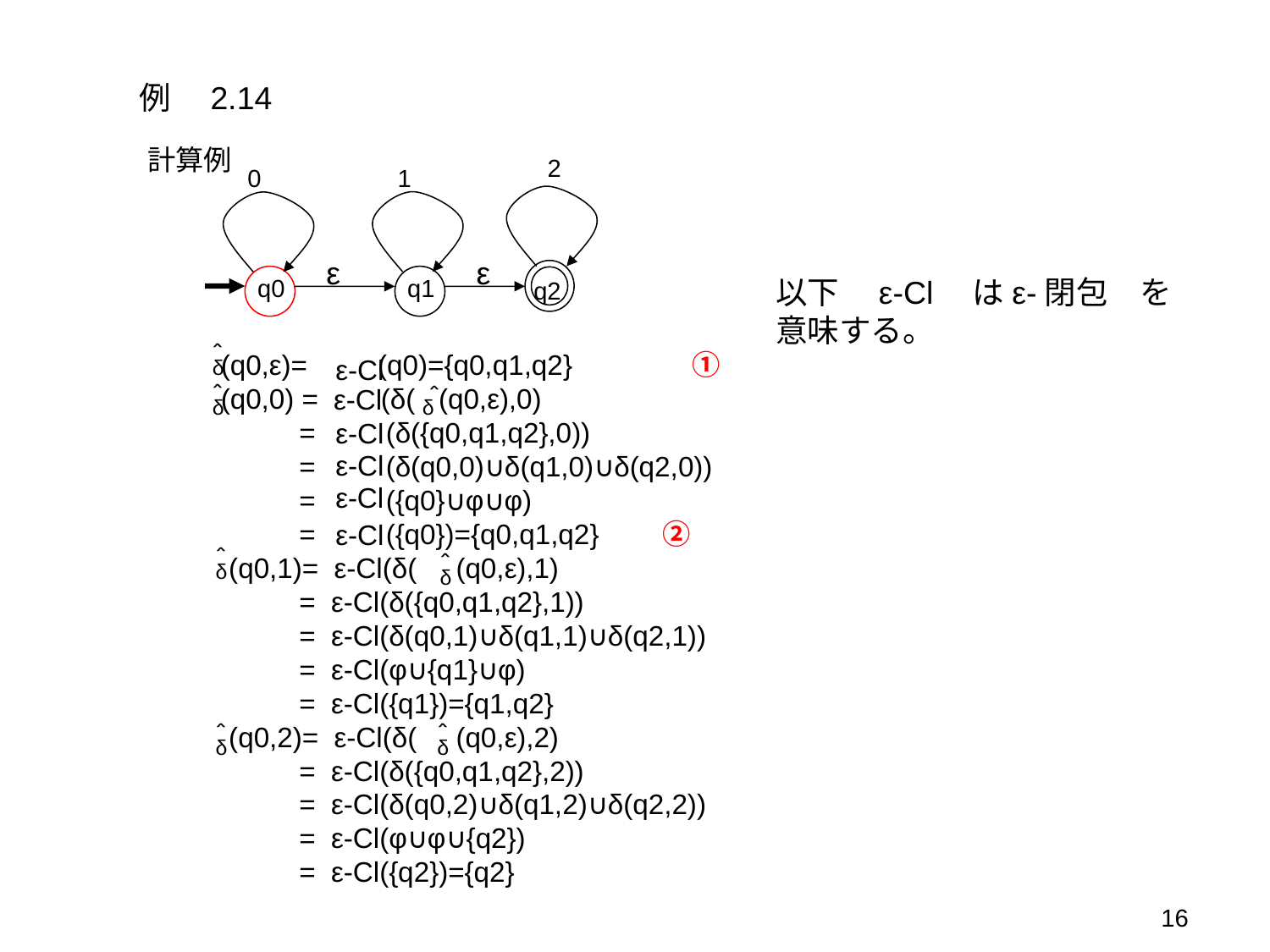

例　2.14
計算例
2
0
1

ε
ε

q2

q0

q1
以下　ε-Cl　はε-閉包　を
意味する。

＾
δ
(q0,ε)=         (q0)={q0,q1,q2}　　　　①
(q0,0) =        (δ(   (q0,ε),0)
          =         (δ({q0,q1,q2},0))
          =         (δ(q0,0)∪δ(q1,0)∪δ(q2,0))
          =         ({q0}∪φ∪φ)
          =         ({q0})={q0,q1,q2}　　②
 (q0,1)=  ε-Cl(δ(     (q0,ε),1)
          =  ε-Cl(δ({q0,q1,q2},1))
          =  ε-Cl(δ(q0,1)∪δ(q1,1)∪δ(q2,1))
          =  ε-Cl(φ∪{q1}∪φ)
          =  ε-Cl({q1})={q1,q2}
 (q0,2)=  ε-Cl(δ(     (q0,ε),2)
          =  ε-Cl(δ({q0,q1,q2},2))
          =  ε-Cl(δ(q0,2)∪δ(q1,2)∪δ(q2,2))
          =  ε-Cl(φ∪φ∪{q2})
          =  ε-Cl({q2})={q2}
ε-Cl
ε-Cl
＾
δ
＾
δ
ε-Cl
ε-Cl

ε-Cl
ε-Cl
＾
δ
＾
δ
＾
δ
＾
δ
16